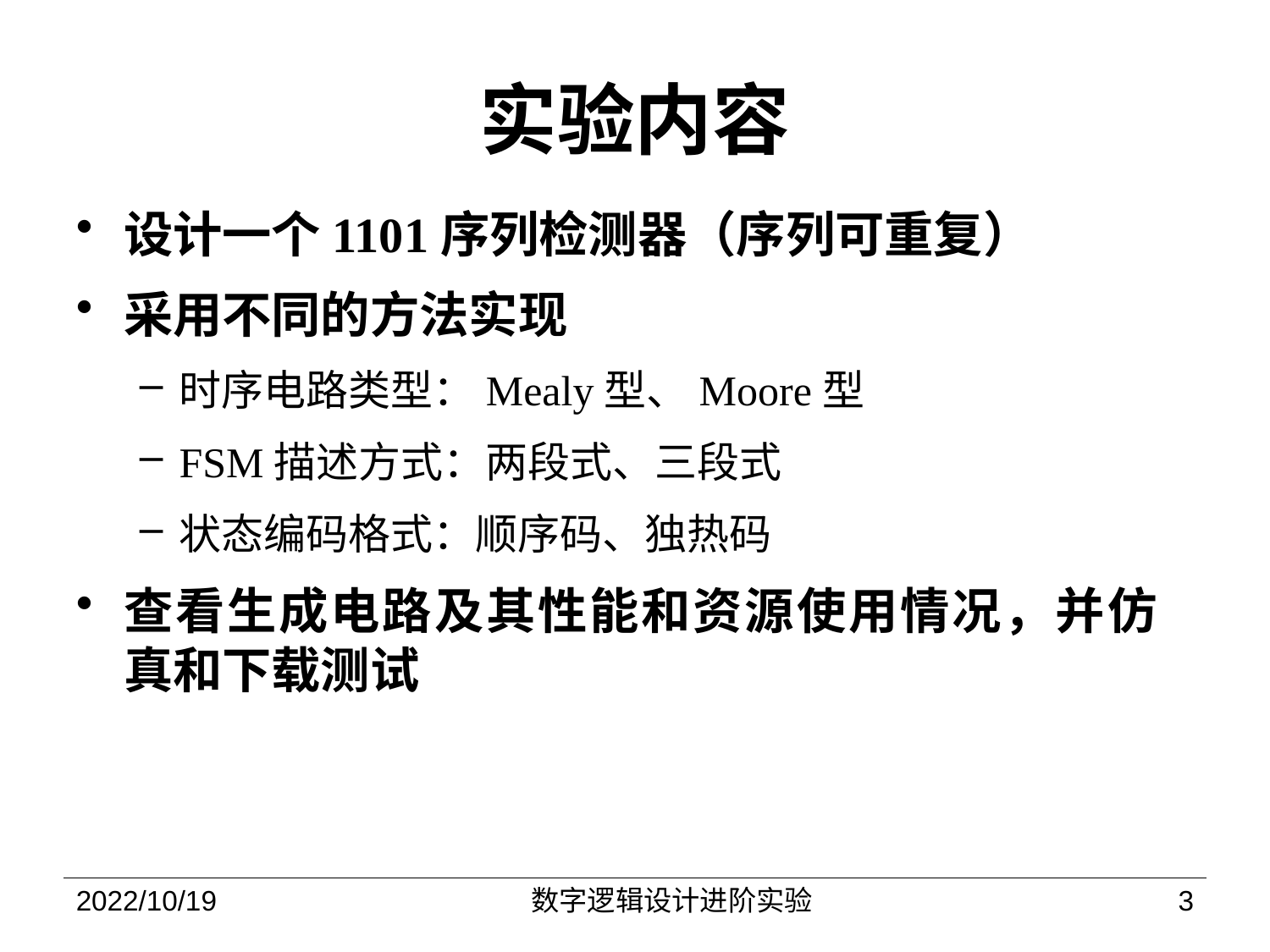

# 实验内容
设计一个1101序列检测器（序列可重复）
采用不同的方法实现
时序电路类型：Mealy型、Moore型
FSM描述方式：两段式、三段式
状态编码格式：顺序码、独热码
查看生成电路及其性能和资源使用情况，并仿真和下载测试

2022/10/19
数字逻辑设计进阶实验
3